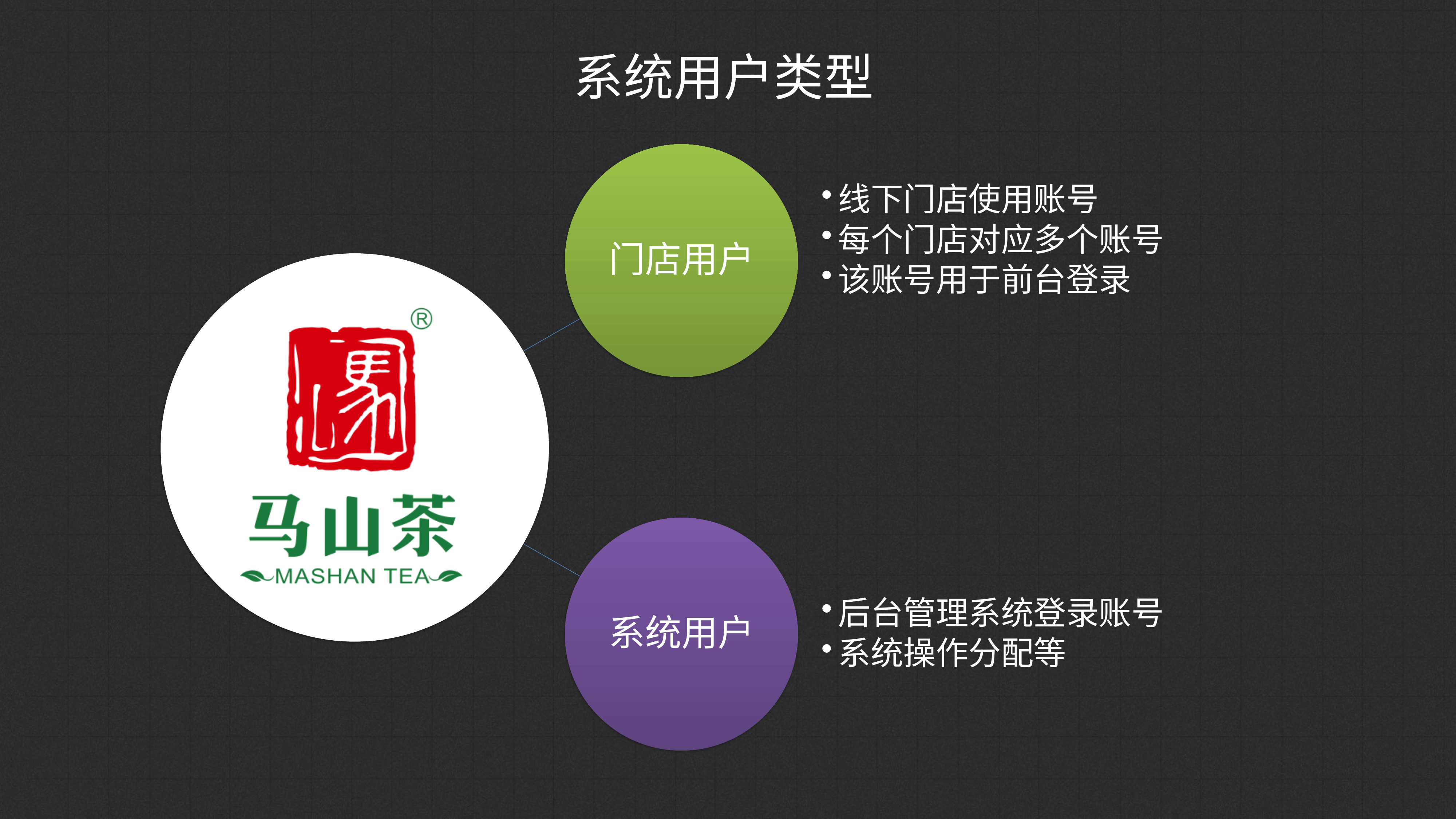

系统用户类型
门店用户
线下门店使用账号
每个门店对应多个账号
该账号用于前台登录

系统用户
后台管理系统登录账号
系统操作分配等